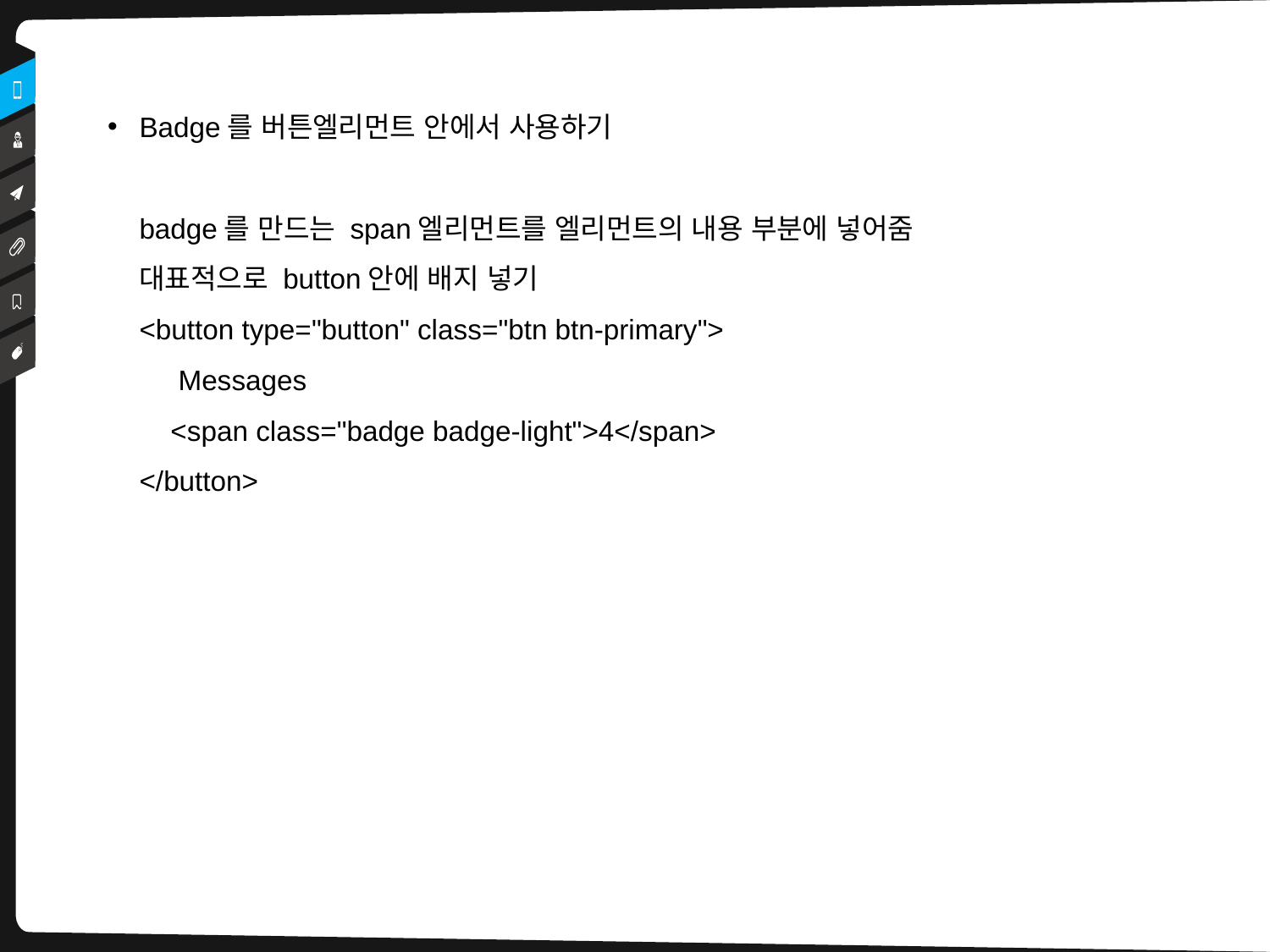

Badge를 버튼엘리먼트 안에서 사용하기
badge를 만드는 span엘리먼트를 엘리먼트의 내용 부분에 넣어줌
대표적으로 button안에 배지 넣기
<button type="button" class="btn btn-primary">
     Messages 
    <span class="badge badge-light">4</span>
</button>